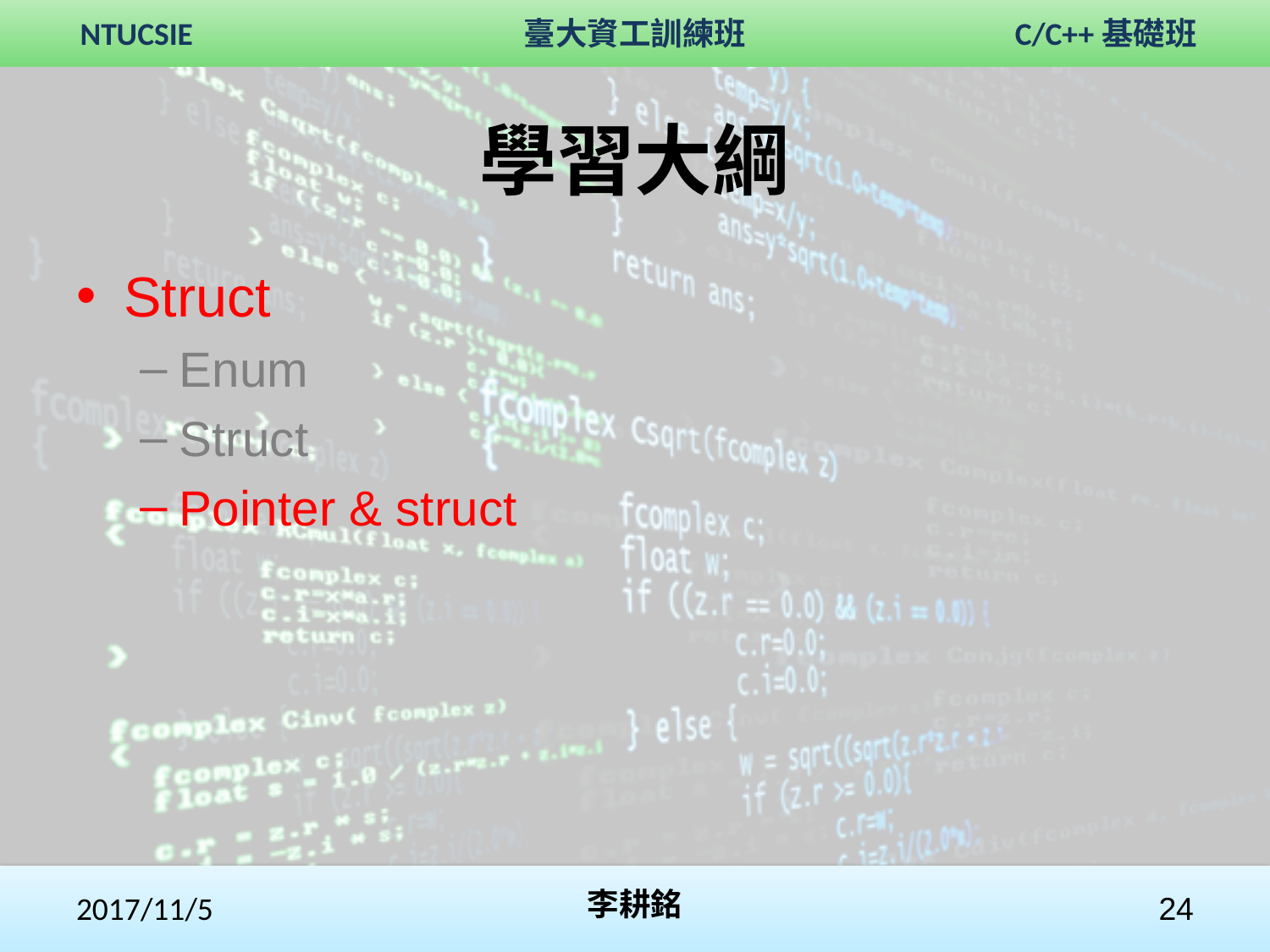

# 學習大綱
Struct
Enum
Struct
Pointer & struct
2017/11/5
李耕銘
24